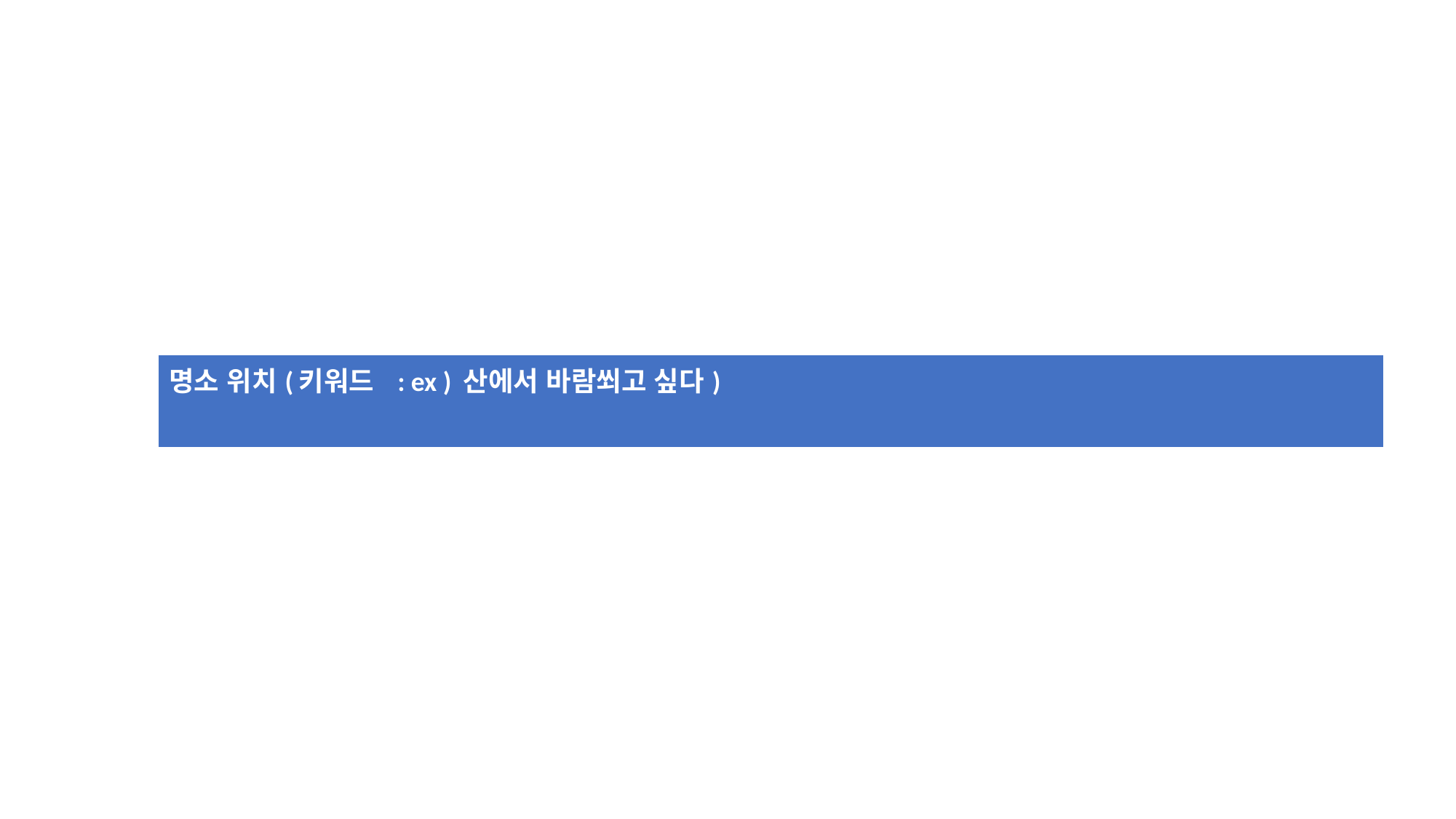

| 명소 위치(키워드 : ex ) 산에서 바람쐬고 싶다) |
| --- |